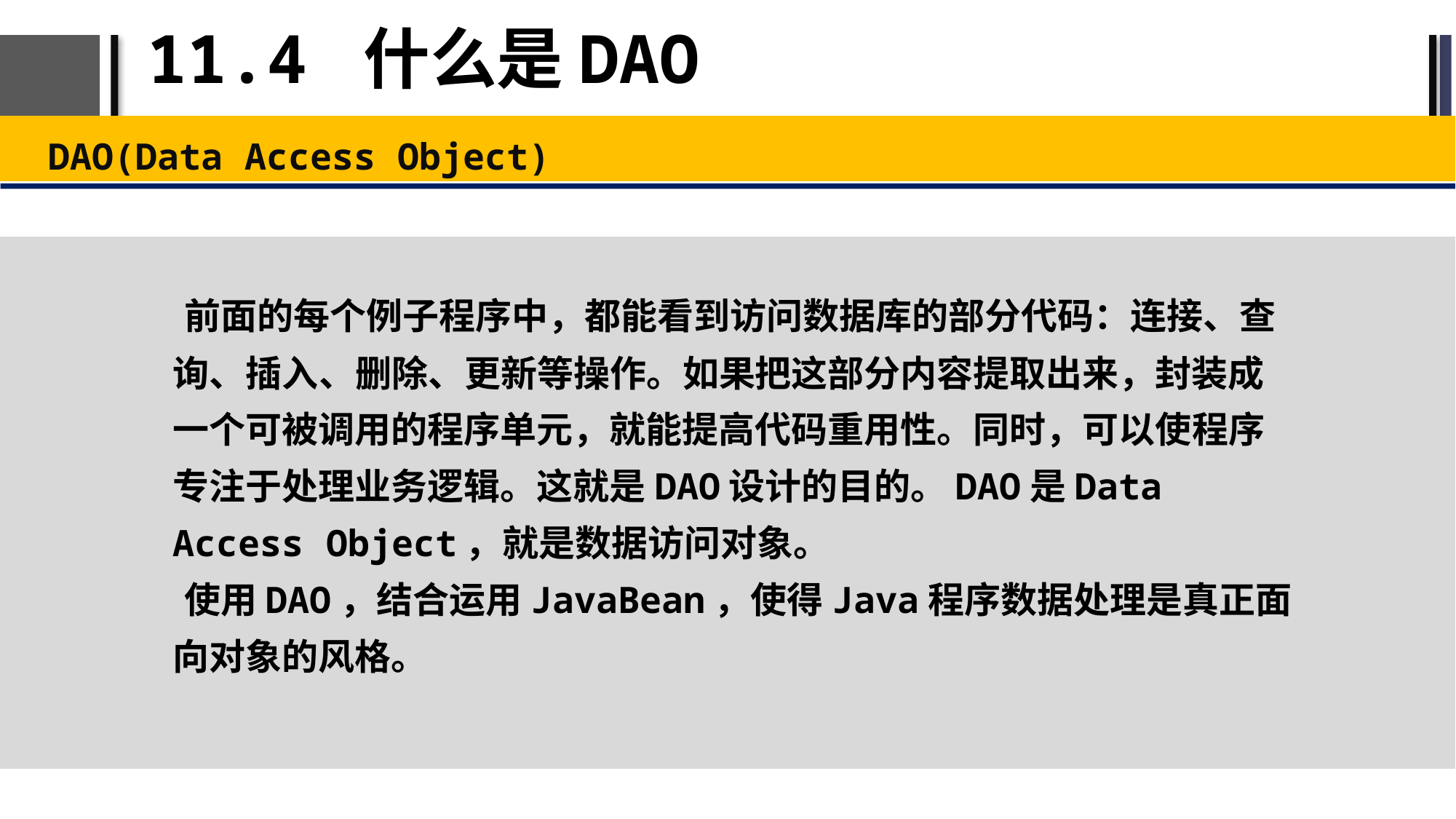

# 11.4 什么是DAO

DAO(Data Access Object)

       前面的每个例子程序中，都能看到访问数据库的部分代码：连接、查询、插入、删除、更新等操作。如果把这部分内容提取出来，封装成一个可被调用的程序单元，就能提高代码重用性。同时，可以使程序专注于处理业务逻辑。这就是DAO设计的目的。DAO是Data Access Object，就是数据访问对象。
       使用DAO，结合运用JavaBean，使得Java程序数据处理是真正面向对象的风格。